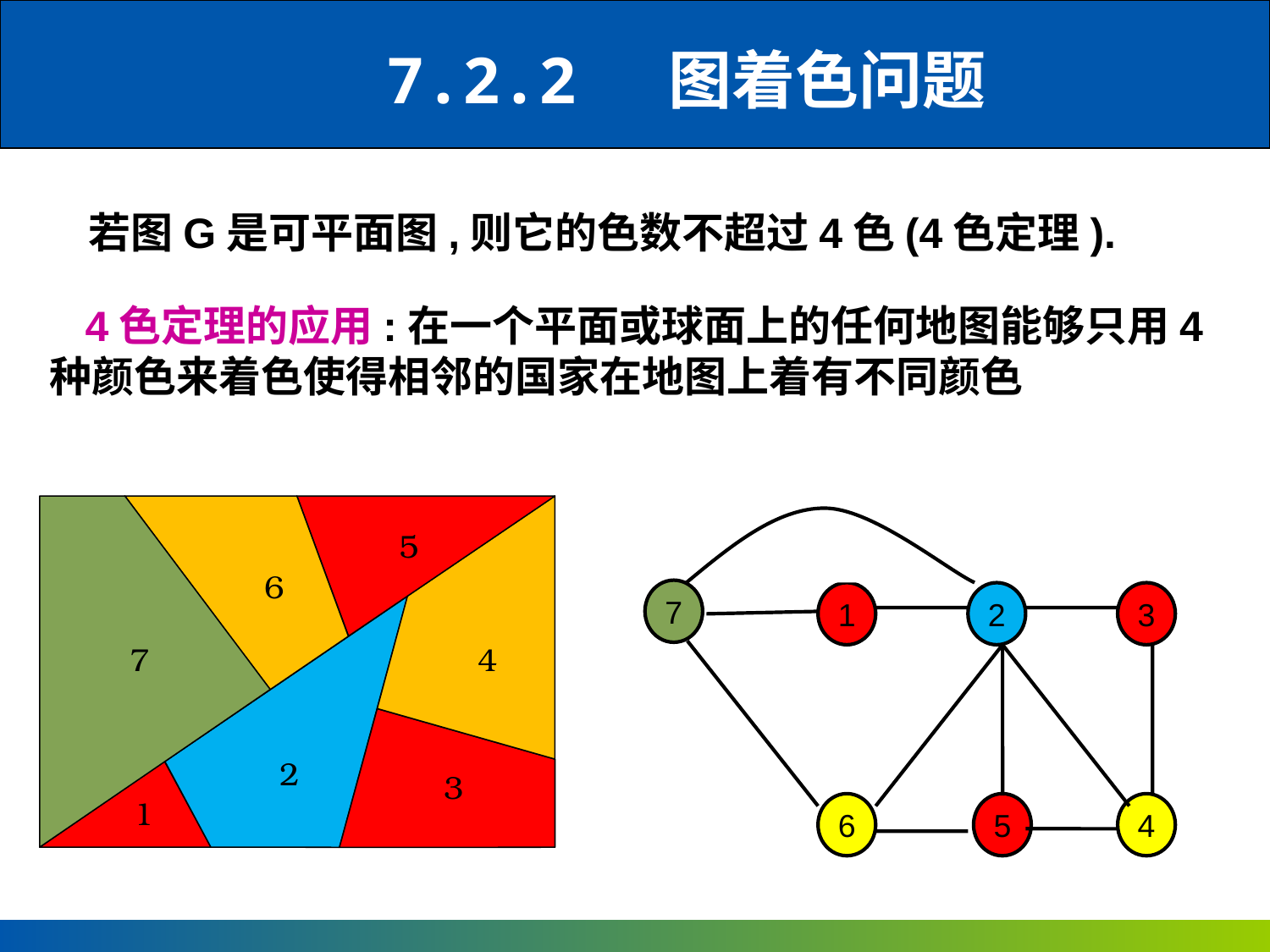

7.2.2  图着色问题
   若图G是可平面图,则它的色数不超过4色(4色定理).

   4色定理的应用:在一个平面或球面上的任何地图能够只用4种颜色来着色使得相邻的国家在地图上着有不同颜色

5
6
7
4
2
3
1

7

5

1
2
3

6
4